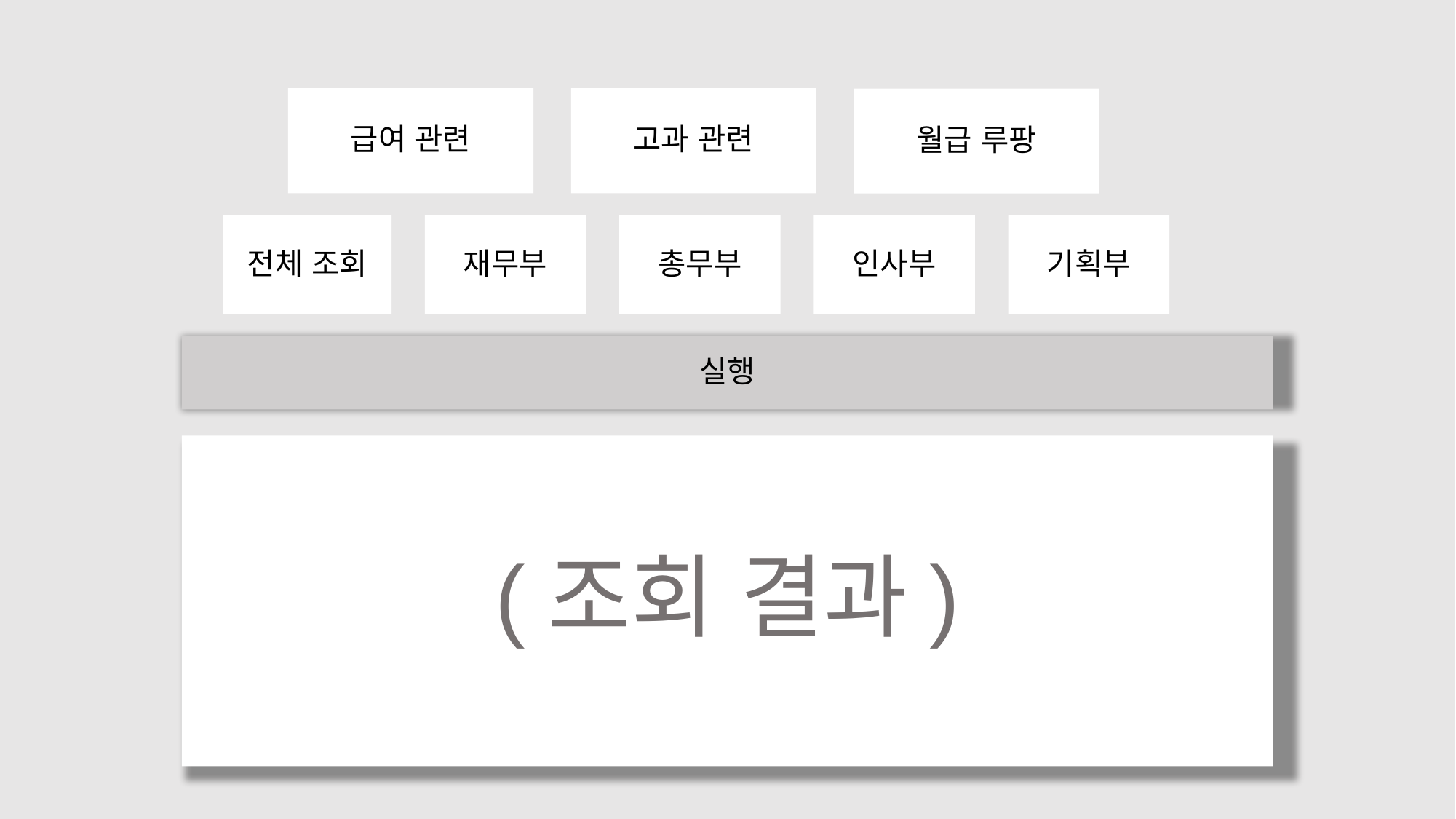

급여 관련
고과 관련
월급 루팡
총무부
인사부
기획부
재무부
전체 조회
실행
# (조회 결과)